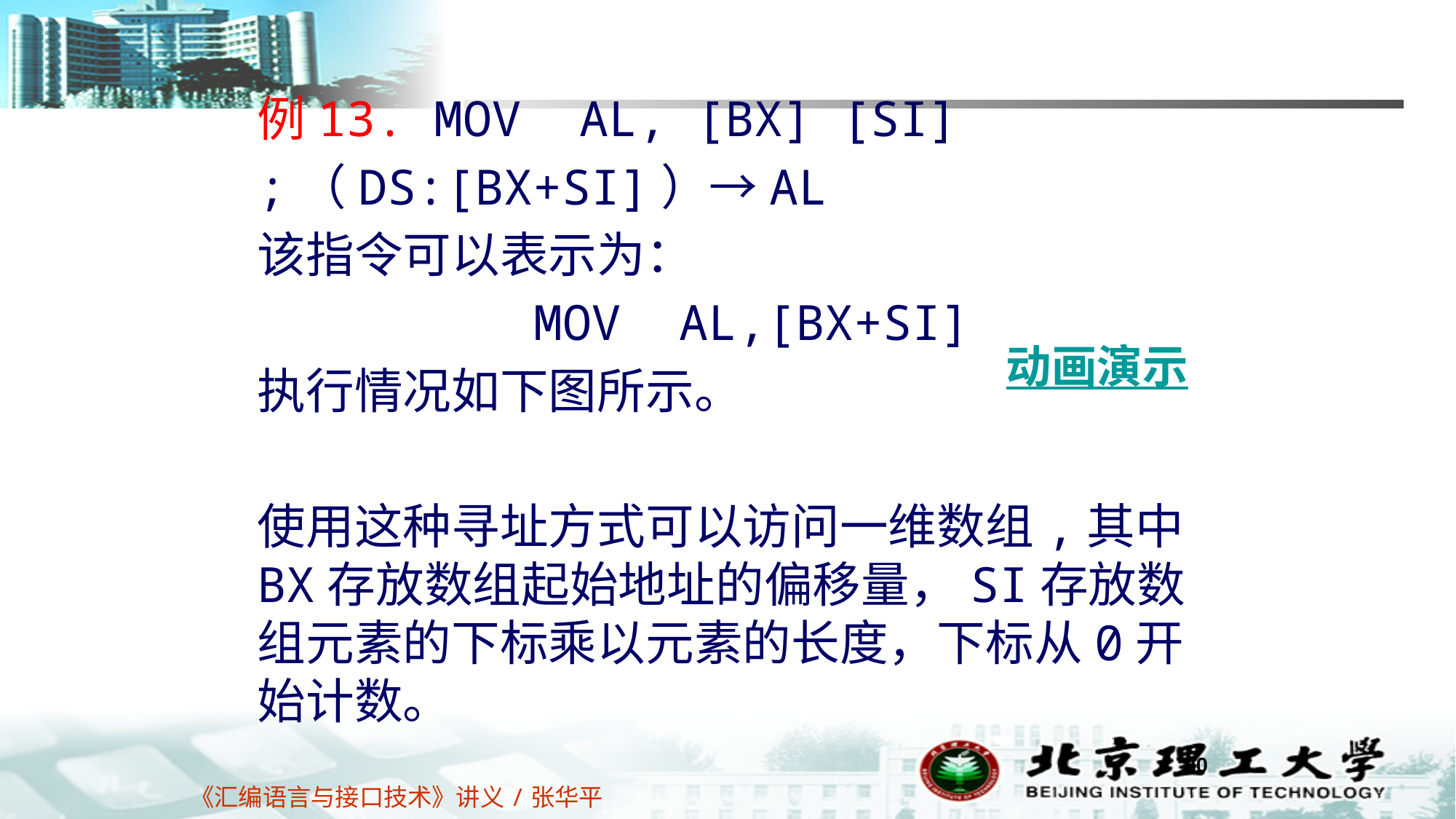

例13. MOV  AL, [BX] [SI]
;（DS:[BX+SI]）→AL
该指令可以表示为：
		  MOV  AL,[BX+SI]
执行情况如下图所示。

使用这种寻址方式可以访问一维数组,其中BX存放数组起始地址的偏移量，SI存放数组元素的下标乘以元素的长度，下标从0开始计数。
动画演示
30